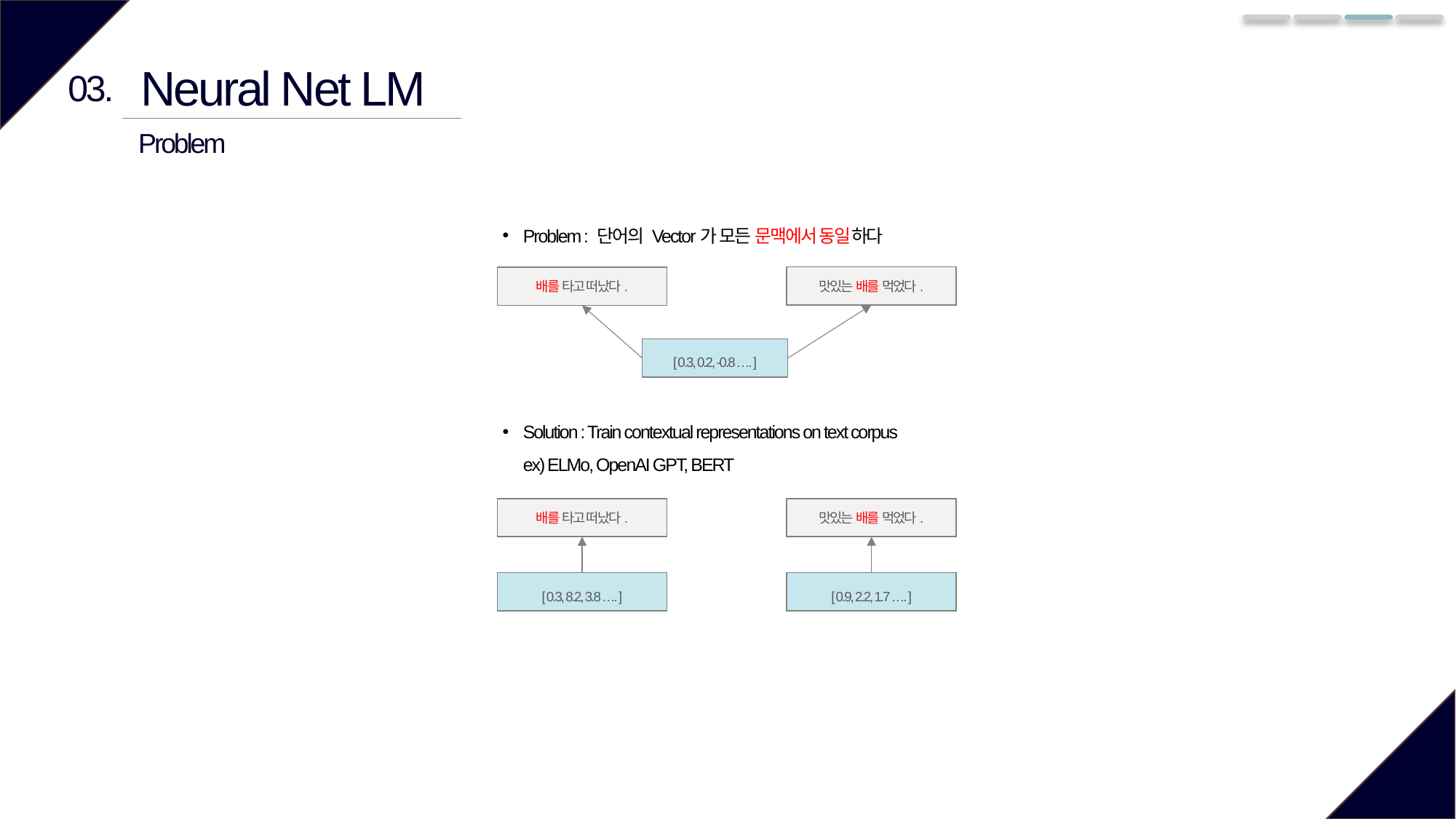

Neural Net LM

03.
Problem
Problem : 단어의 Vector가 모든 문맥에서 동일하다

Solution : Train contextual representations on text corpus
ex) ELMo, OpenAI GPT, BERT
맛있는 배를 먹었다.
배를 타고 떠났다.
[ 0.3, 0.2, -0.8 …. ]
배를 타고 떠났다.
[ 0.3, 8.2, 3.8 …. ]
맛있는 배를 먹었다.
[ 0.9, 2.2, 1.7 …. ]